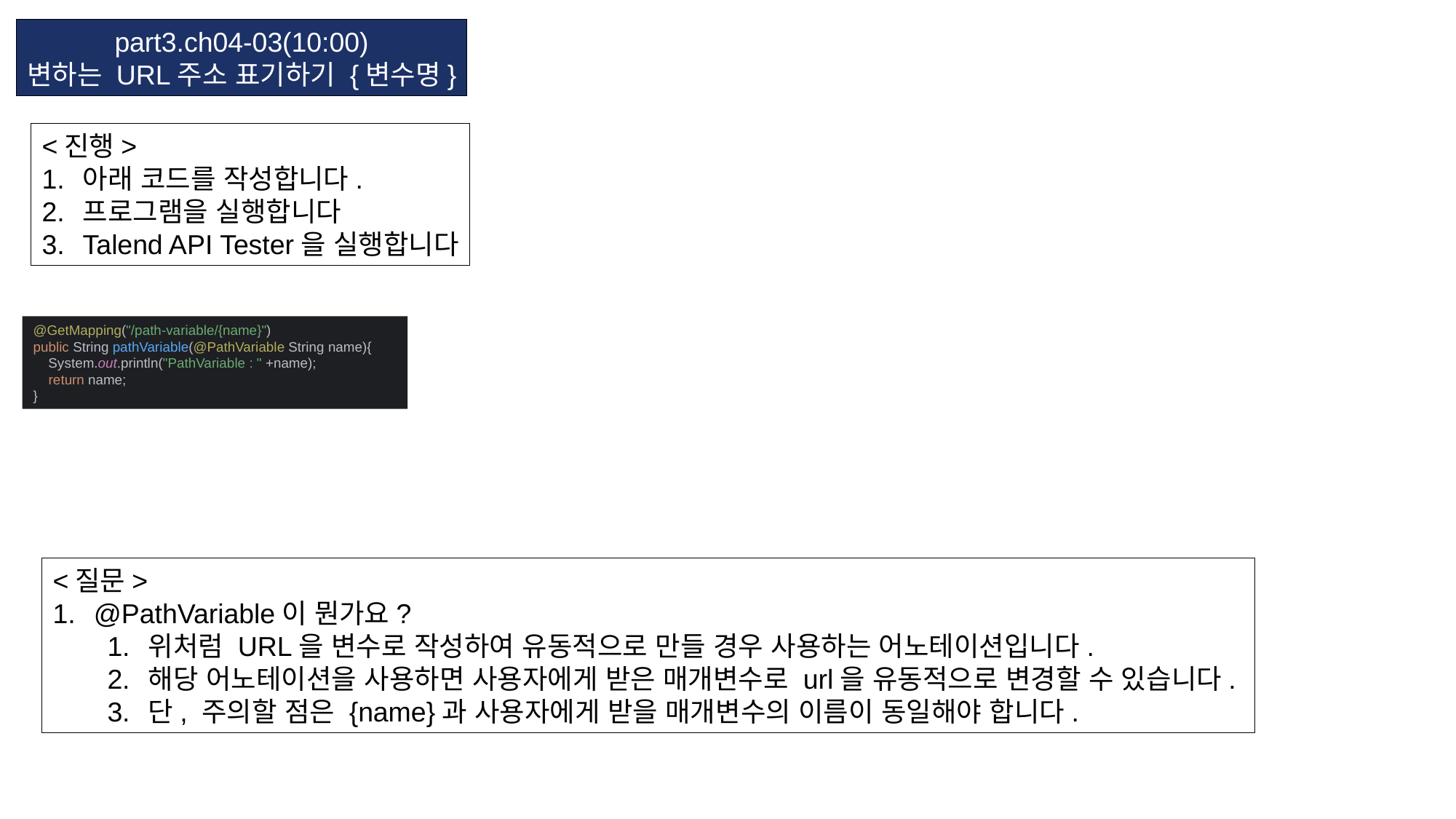

part3.ch04-03(10:00)
변하는 URL주소 표기하기 {변수명}
<진행>
아래 코드를 작성합니다.
프로그램을 실행합니다
Talend API Tester을 실행합니다
@GetMapping("/path-variable/{name}")
public String pathVariable(@PathVariable String name){
    System.out.println("PathVariable : " +name);
    return name;
}
<질문>
@PathVariable이 뭔가요?
위처럼 URL을 변수로 작성하여 유동적으로 만들 경우 사용하는 어노테이션입니다.
해당 어노테이션을 사용하면 사용자에게 받은 매개변수로 url을 유동적으로 변경할 수 있습니다.
단, 주의할 점은 {name}과 사용자에게 받을 매개변수의 이름이 동일해야 합니다.